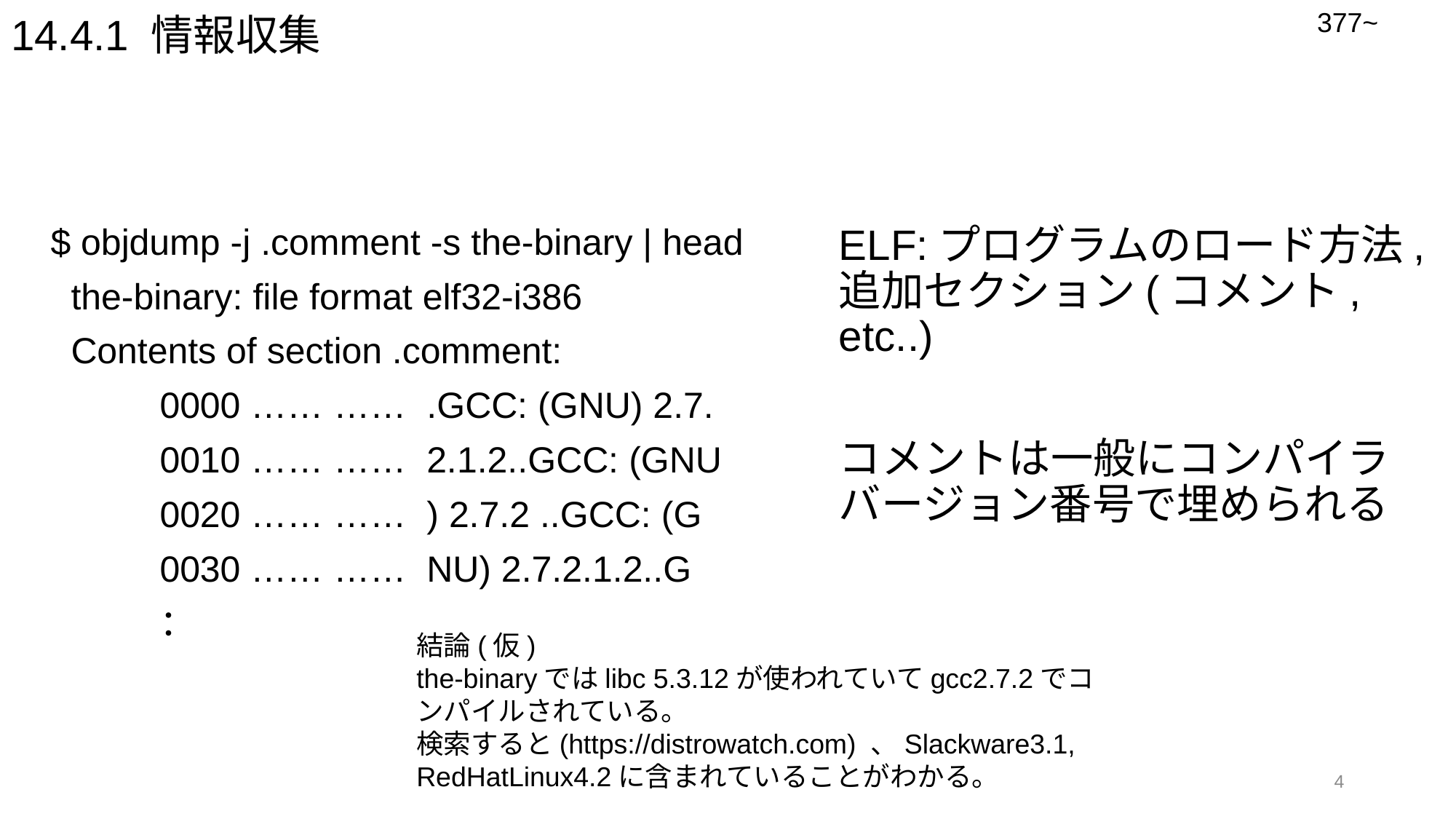

# 14.4.1 情報収集
377~
ELF:プログラムのロード方法,追加セクション(コメント, etc..)

コメントは一般にコンパイラバージョン番号で埋められる

$ objdump -j .comment -s the-binary | head
  the-binary: file format elf32-i386
  Contents of section .comment:
 	0000 …… ……  .GCC: (GNU) 2.7.
	0010 …… ……  2.1.2..GCC: (GNU
	0020 …… ……  ) 2.7.2 ..GCC: (G
	0030 …… ……  NU) 2.7.2.1.2..G
	：

結論(仮)
the-binaryではlibc 5.3.12が使われていてgcc2.7.2でコンパイルされている。
検索すると(https://distrowatch.com) 、Slackware3.1, RedHatLinux4.2に含まれていることがわかる。
4